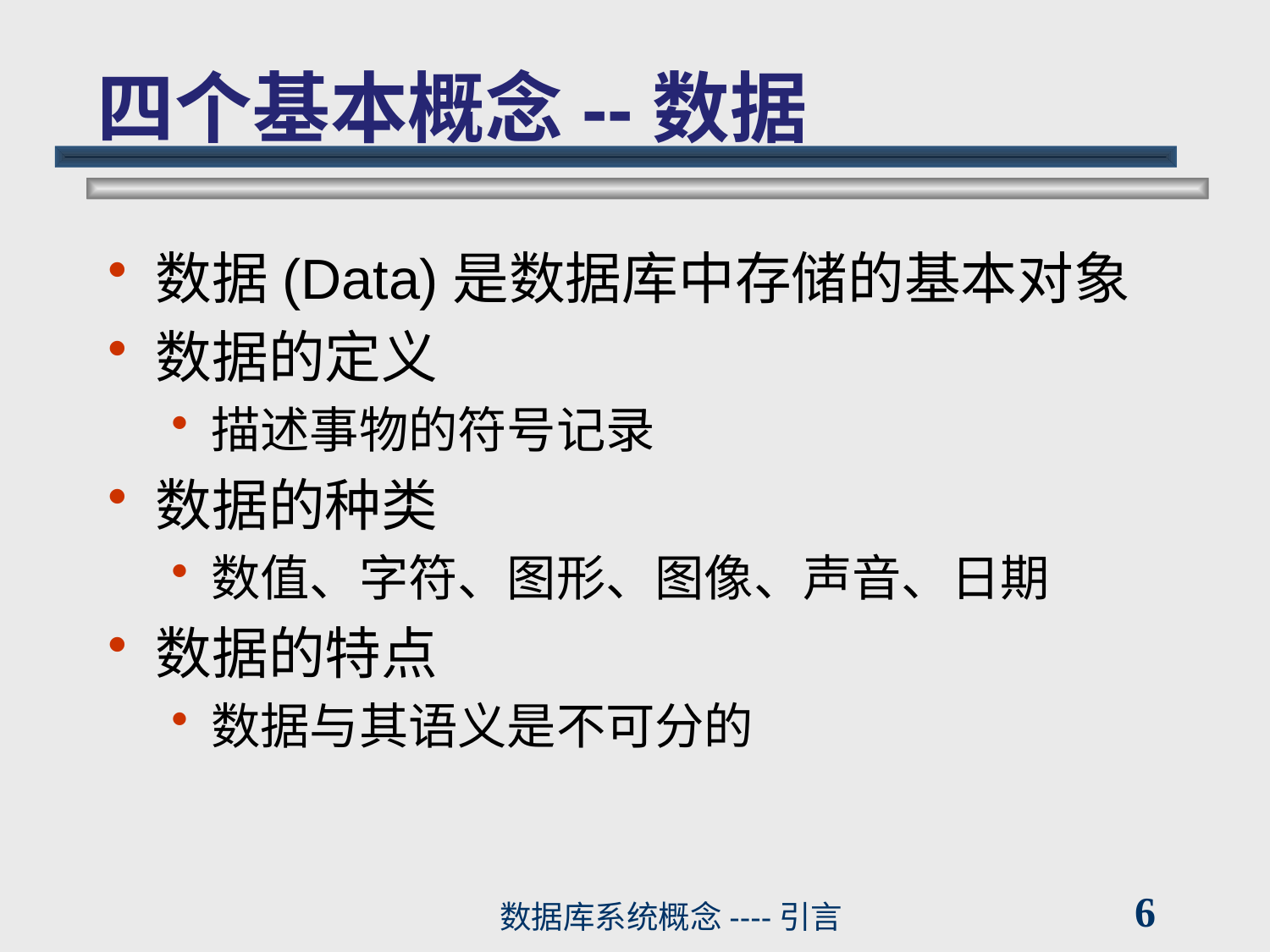

# 四个基本概念--数据
数据(Data)是数据库中存储的基本对象
数据的定义
描述事物的符号记录
数据的种类
数值、字符、图形、图像、声音、日期
数据的特点
数据与其语义是不可分的
6
数据库系统概念----引言